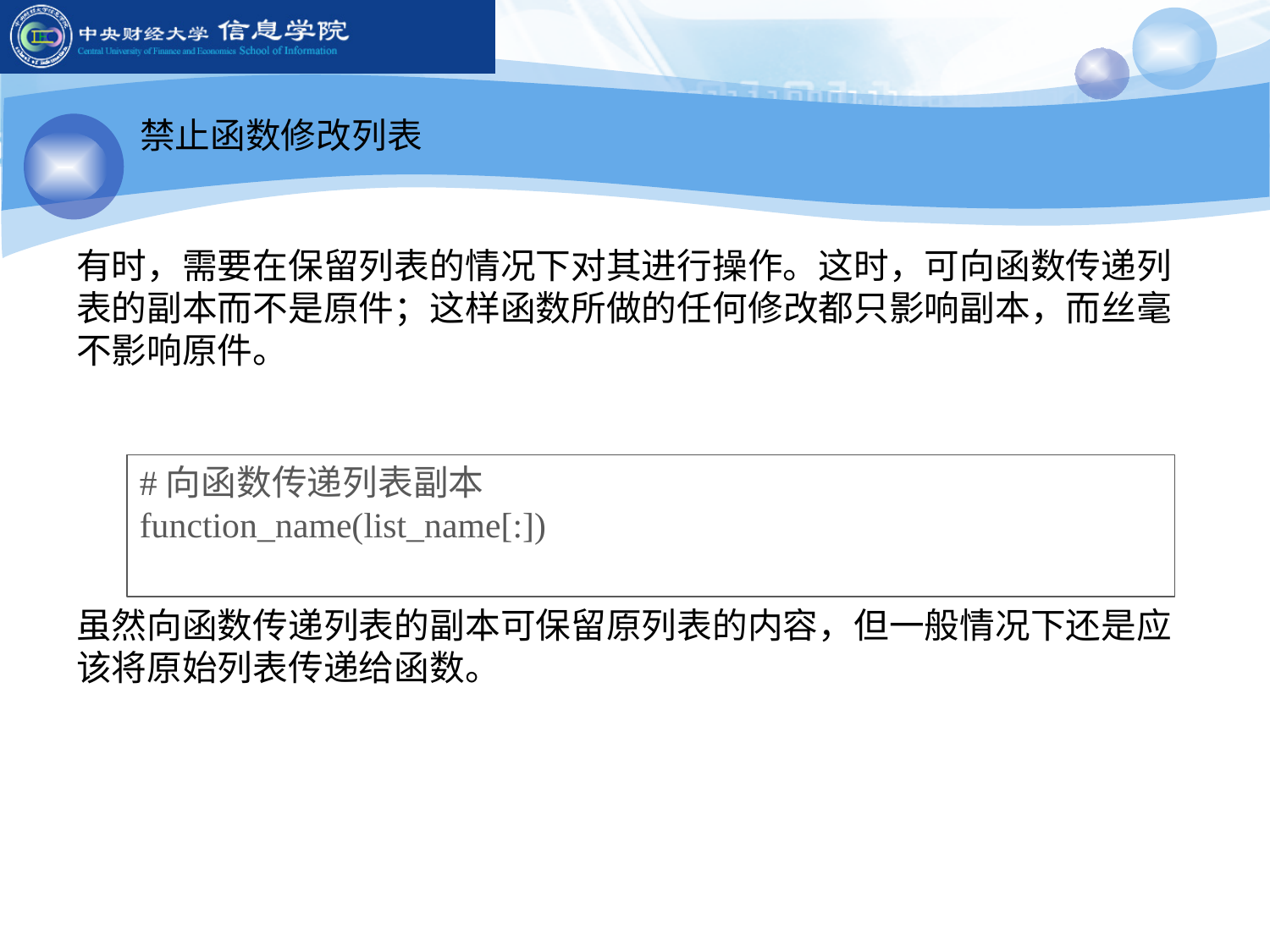

禁止函数修改列表
有时，需要在保留列表的情况下对其进行操作。这时，可向函数传递列表的副本而不是原件；这样函数所做的任何修改都只影响副本，而丝毫不影响原件。

虽然向函数传递列表的副本可保留原列表的内容，但一般情况下还是应该将原始列表传递给函数。

#向函数传递列表副本
function_name(list_name[:])